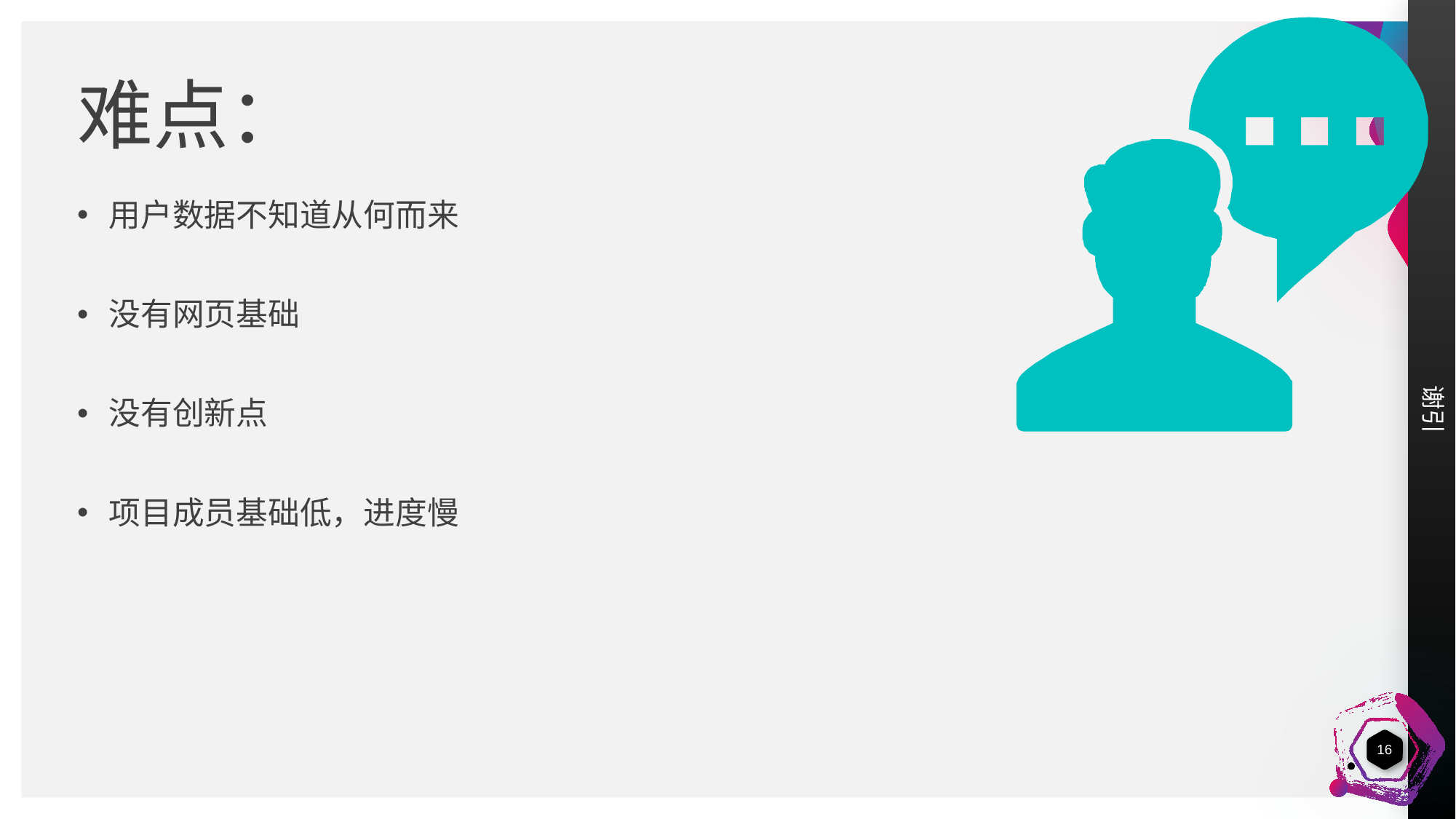

# 难点：
用户数据不知道从何而来

没有网页基础

没有创新点

项目成员基础低，进度慢

16